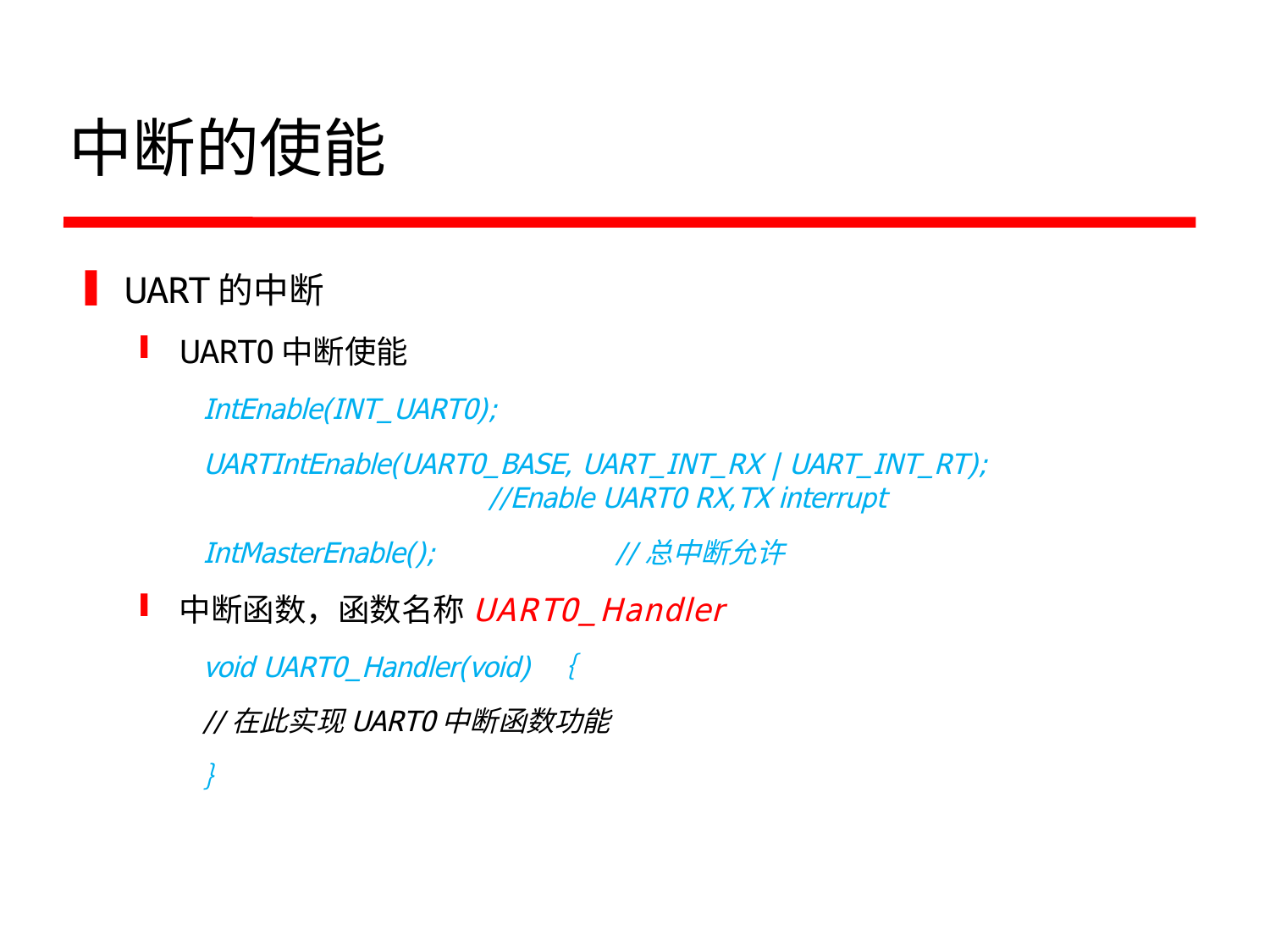

# 中断的使能
UART的中断
UART0中断使能
IntEnable(INT_UART0);
UARTIntEnable(UART0_BASE, UART_INT_RX | UART_INT_RT);				//Enable UART0 RX,TX interrupt
IntMasterEnable();		//总中断允许
中断函数，函数名称UART0_Handler
void UART0_Handler(void) ｛
//在此实现UART0中断函数功能
｝